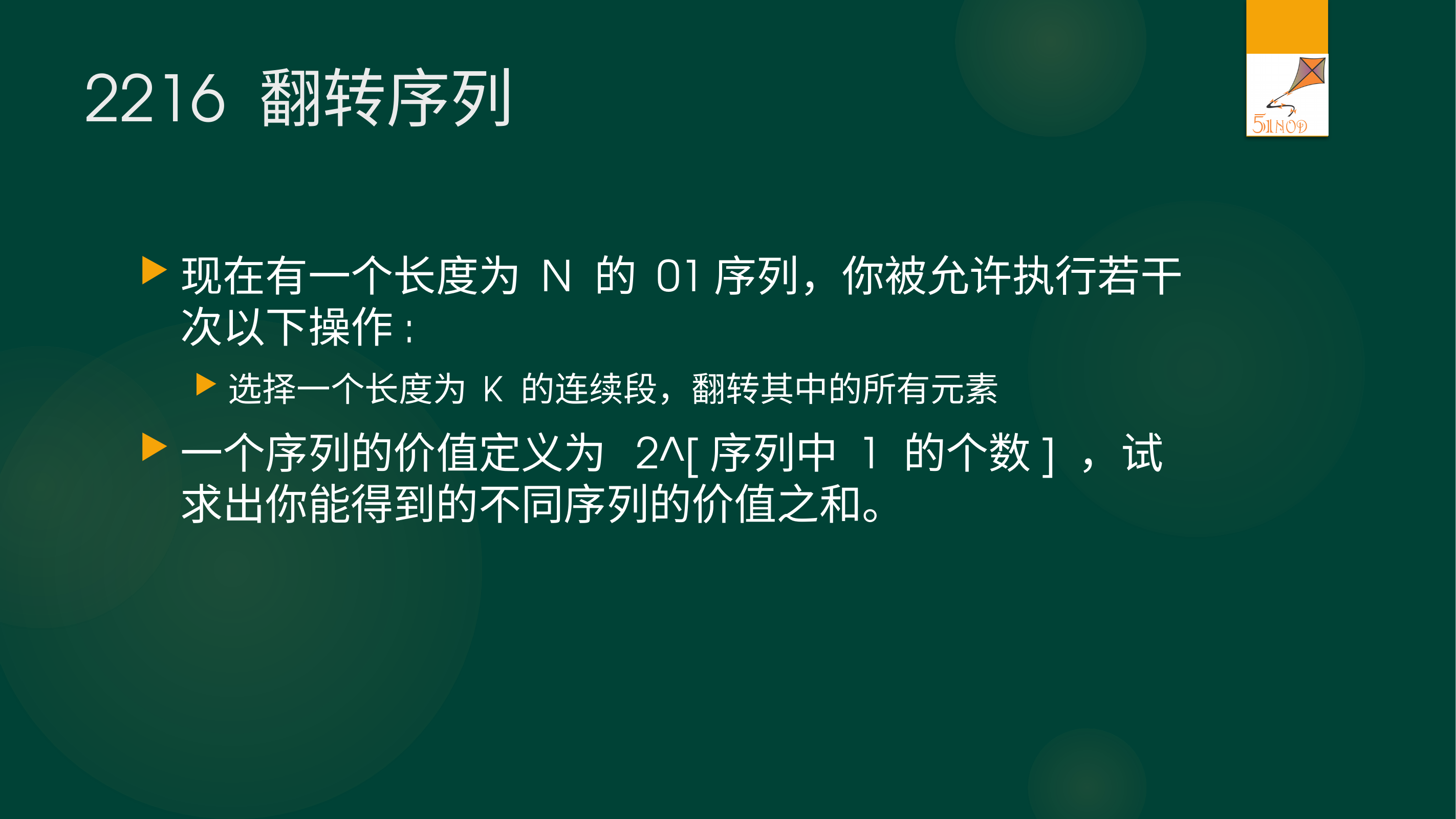

# 2216 翻转序列
现在有一个长度为 N 的 01序列，你被允许执行若干次以下操作:
选择一个长度为 K 的连续段，翻转其中的所有元素
一个序列的价值定义为  2^[序列中 1 的个数] ，试求出你能得到的不同序列的价值之和。